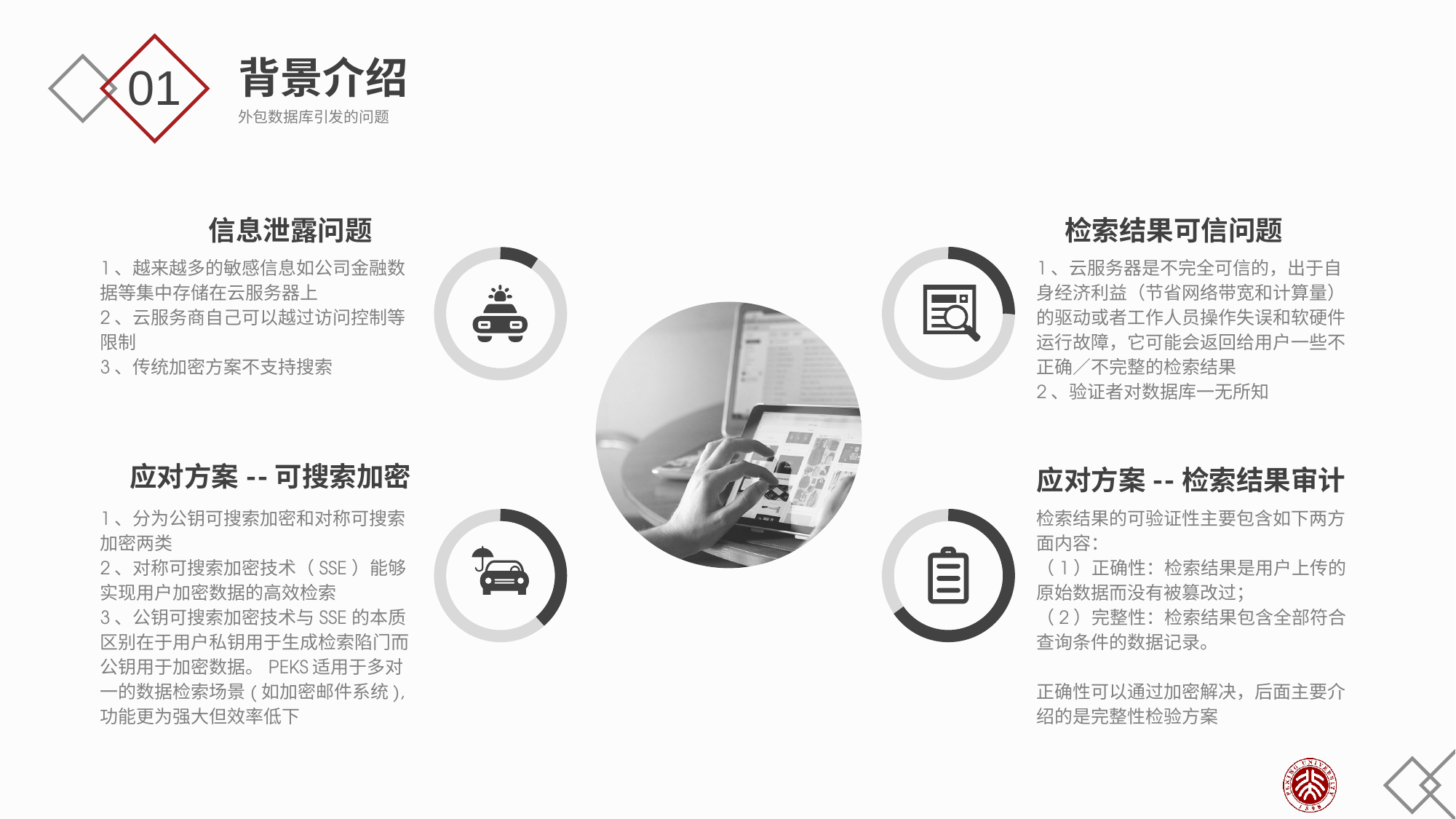

背景介绍
外包数据库引发的问题
01

信息泄露问题
1、越来越多的敏感信息如公司金融数据等集中存储在云服务器上
2、云服务商自己可以越过访问控制等限制
3、传统加密方案不支持搜索
检索结果可信问题
1、云服务器是不完全可信的，出于自身经济利益（节省网络带宽和计算量）的驱动或者工作人员操作失误和软硬件运行故障，它可能会返回给用户一些不正确／不完整的检索结果
2、验证者对数据库一无所知

应对方案--可搜索加密
1、分为公钥可搜索加密和对称可搜索加密两类
2、对称可搜索加密技术（SSE）能够实现用户加密数据的高效检索
3、公钥可搜索加密技术与SSE的本质区别在于用户私钥用于生成检索陷门而公钥用于加密数据。PEKS适用于多对一的数据检索场景(如加密邮件系统),功能更为强大但效率低下
应对方案--检索结果审计
检索结果的可验证性主要包含如下两方面内容：
（1）正确性：检索结果是用户上传的原始数据而没有被篡改过；
（2）完整性：检索结果包含全部符合查询条件的数据记录。

正确性可以通过加密解决，后面主要介绍的是完整性检验方案
6